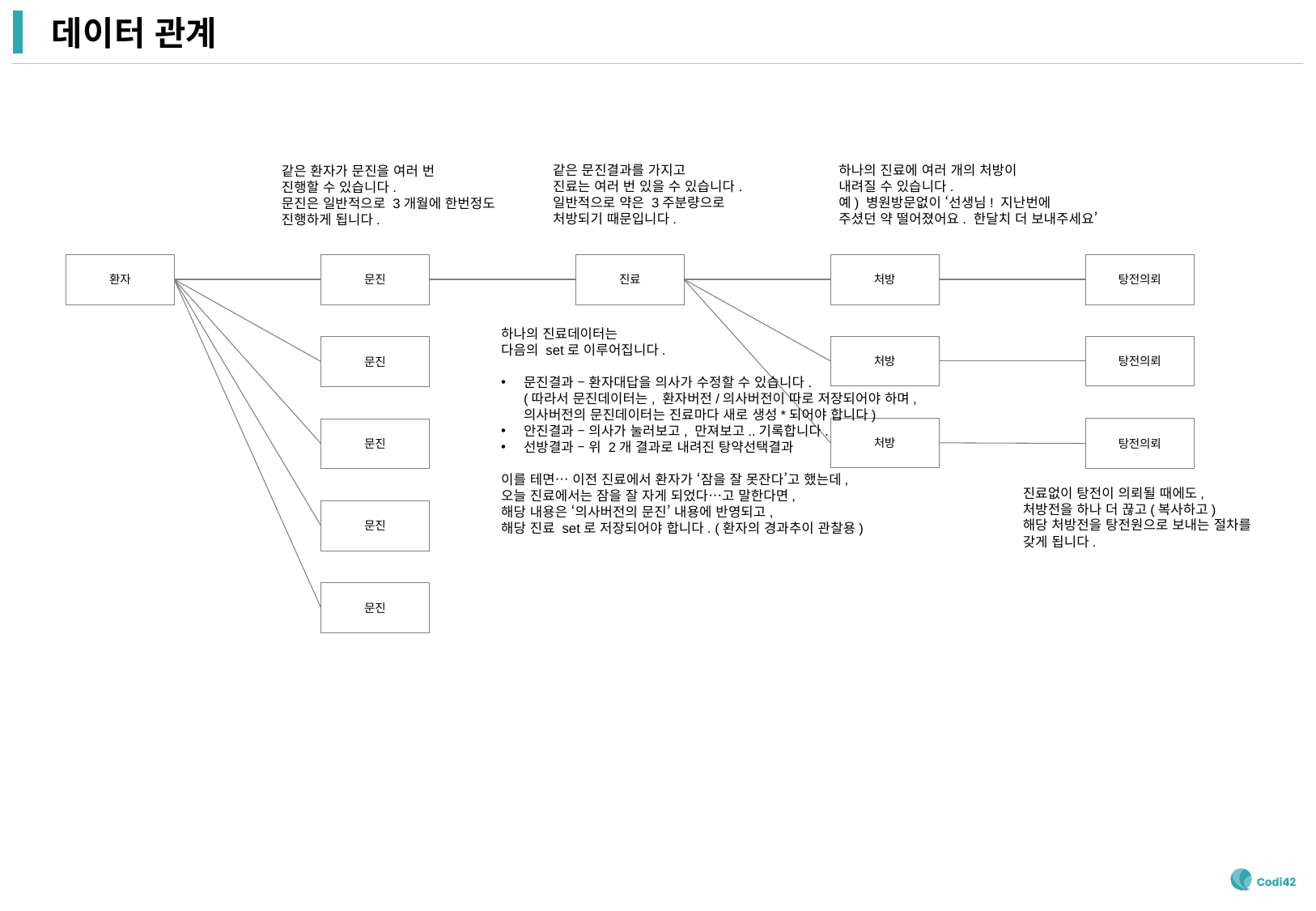

# 데이터 관계
같은 문진결과를 가지고
진료는 여러 번 있을 수 있습니다.
일반적으로 약은 3주분량으로
처방되기 때문입니다.
하나의 진료에 여러 개의 처방이
내려질 수 있습니다.
예) 병원방문없이 ‘선생님! 지난번에
주셨던 약 떨어졌어요. 한달치 더 보내주세요’
같은 환자가 문진을 여러 번
진행할 수 있습니다.
문진은 일반적으로 3개월에 한번정도
진행하게 됩니다.
환자
문진
문진
문진
문진
문진
진료
처방
처방
처방
탕전의뢰
탕전의뢰
탕전의뢰
하나의 진료데이터는
다음의 set로 이루어집니다.

문진결과 – 환자대답을 의사가 수정할 수 있습니다.
(따라서 문진데이터는, 환자버전/의사버전이 따로 저장되어야 하며,
의사버전의 문진데이터는 진료마다 새로 생성*되어야 합니다)
안진결과 – 의사가 눌러보고, 만져보고..기록합니다.
선방결과 – 위 2개 결과로 내려진 탕약선택결과

이를 테면… 이전 진료에서 환자가 ‘잠을 잘 못잔다’고 했는데,
오늘 진료에서는 잠을 잘 자게 되었다…고 말한다면,
해당 내용은 ‘의사버전의 문진’ 내용에 반영되고,
해당 진료 set로 저장되어야 합니다. (환자의 경과추이 관찰용)
진료없이 탕전이 의뢰될 때에도,
처방전을 하나 더 끊고(복사하고)
해당 처방전을 탕전원으로 보내는 절차를
갖게 됩니다.